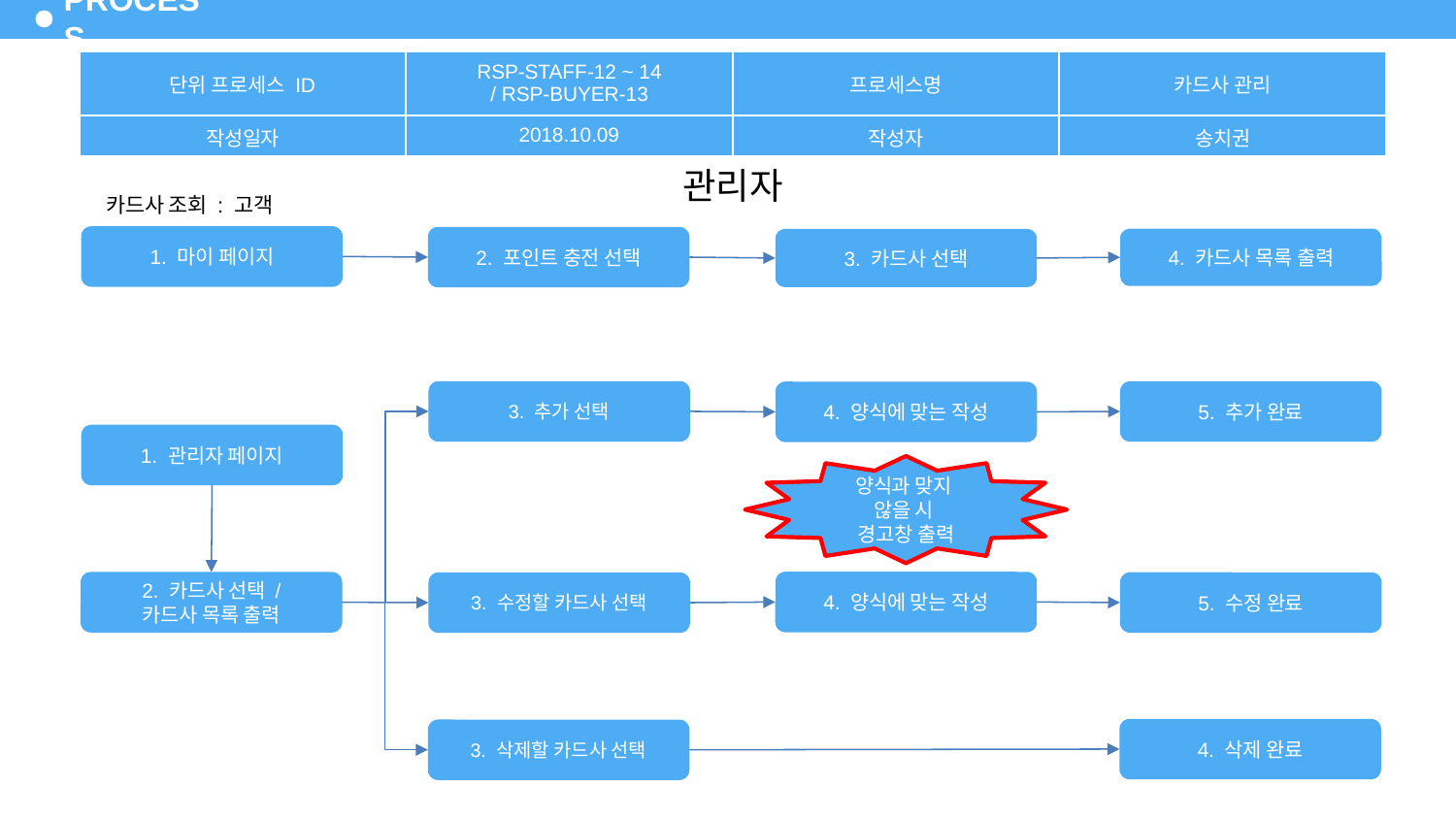

# PROCESS
| 단위 프로세스 ID | RSP-STAFF-12 ~ 14 / RSP-BUYER-13 | 프로세스명 | 카드사 관리 |
| --- | --- | --- | --- |
| 작성일자 | 2018.10.09 | 작성자 | 송치권 |
관리자
카드사 조회 : 고객
1. 마이 페이지
2. 포인트 충전 선택
4. 카드사 목록 출력
3. 카드사 선택
3. 추가 선택
5. 추가 완료
4. 양식에 맞는 작성
1. 관리자 페이지
양식과 맞지
않을 시
경고창 출력
4. 양식에 맞는 작성
2. 카드사 선택 /
카드사 목록 출력
5. 수정 완료
3. 수정할 카드사 선택
4. 삭제 완료
3. 삭제할 카드사 선택